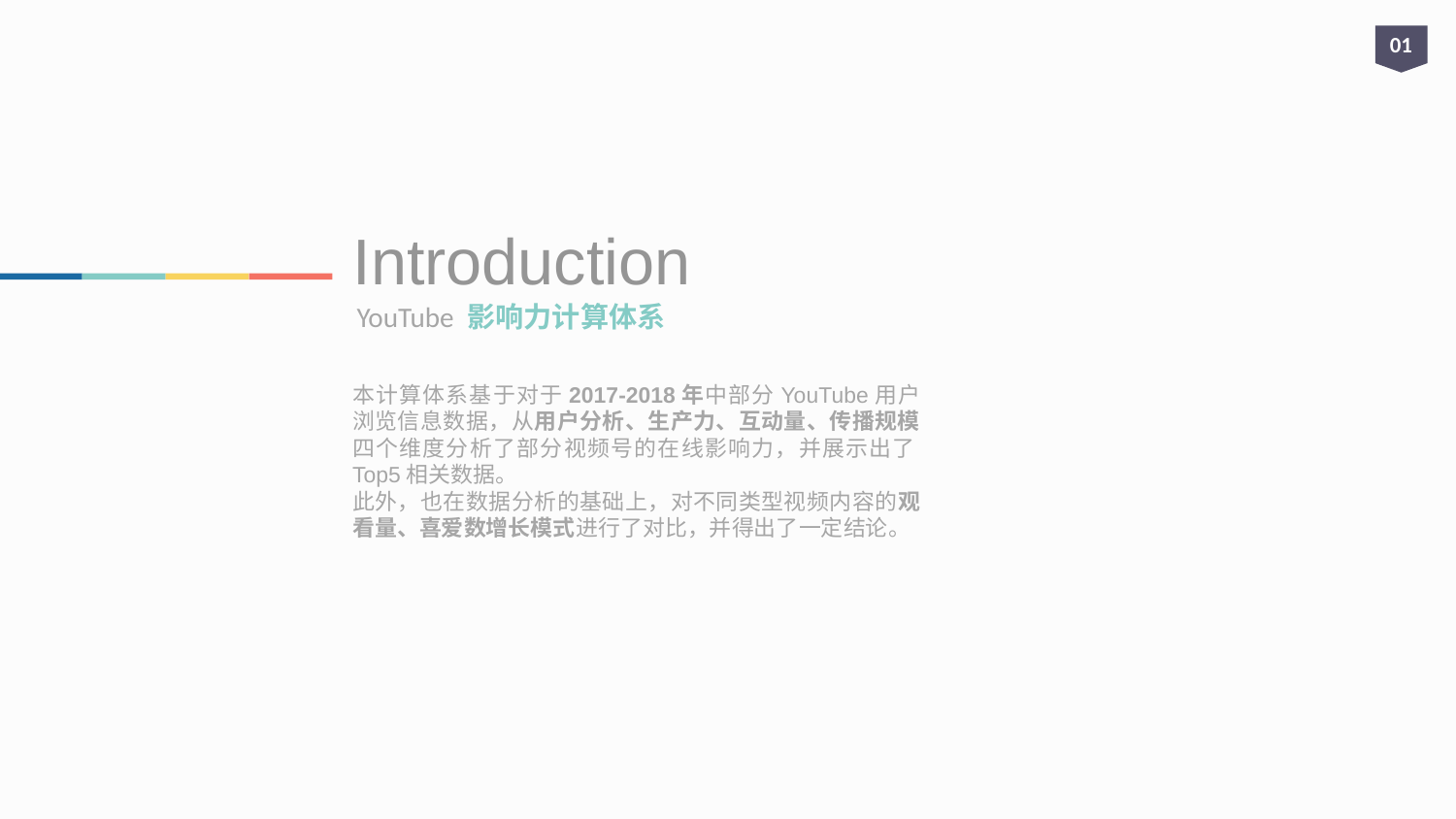

01
# Introduction

YouTube 影响力计算体系
本计算体系基于对于2017-2018年中部分YouTube用户浏览信息数据，从用户分析、生产力、互动量、传播规模四个维度分析了部分视频号的在线影响力，并展示出了Top5相关数据。
此外，也在数据分析的基础上，对不同类型视频内容的观看量、喜爱数增长模式进行了对比，并得出了一定结论。